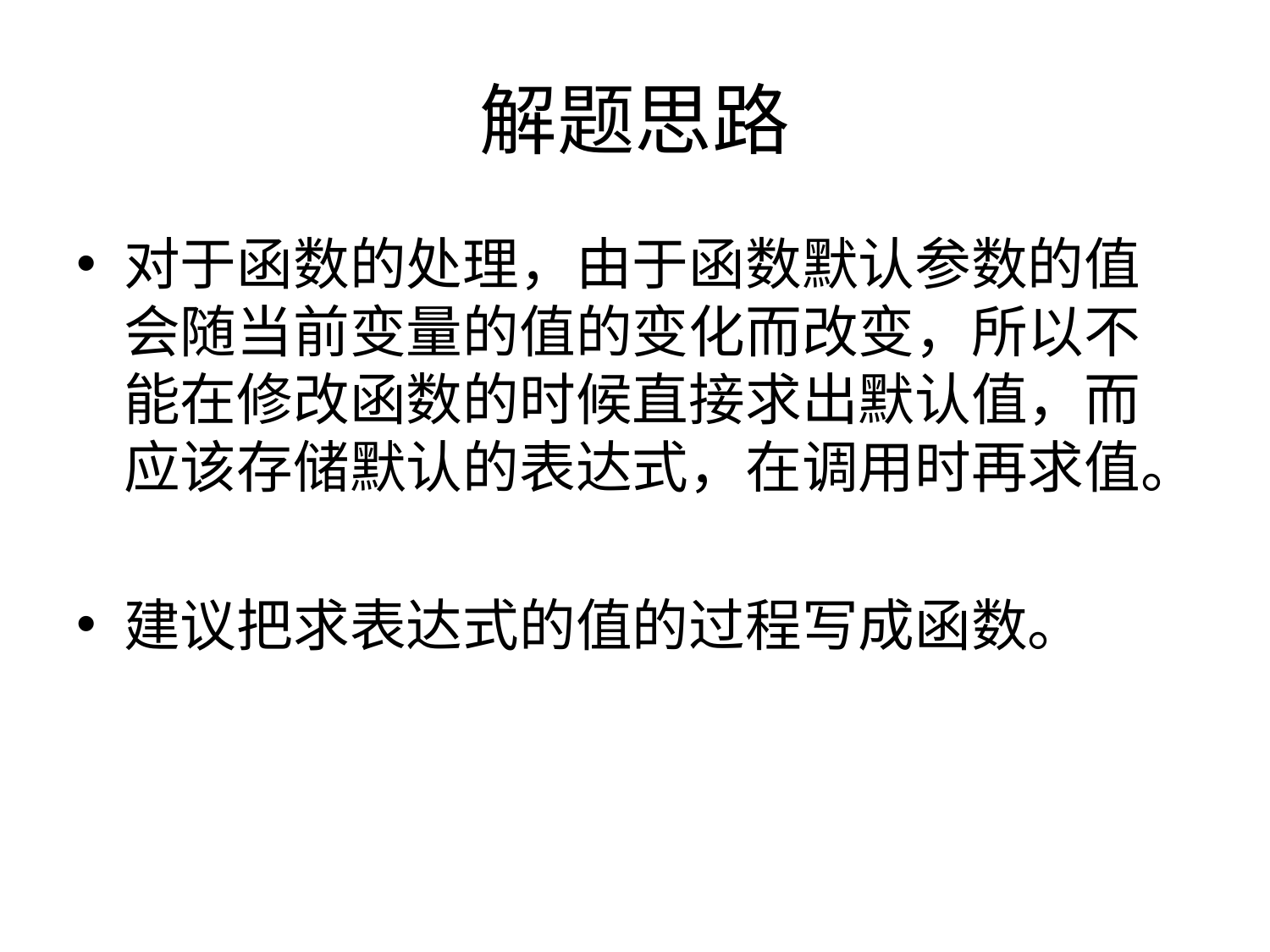

# 解题思路
对于函数的处理，由于函数默认参数的值会随当前变量的值的变化而改变，所以不能在修改函数的时候直接求出默认值，而应该存储默认的表达式，在调用时再求值。

建议把求表达式的值的过程写成函数。